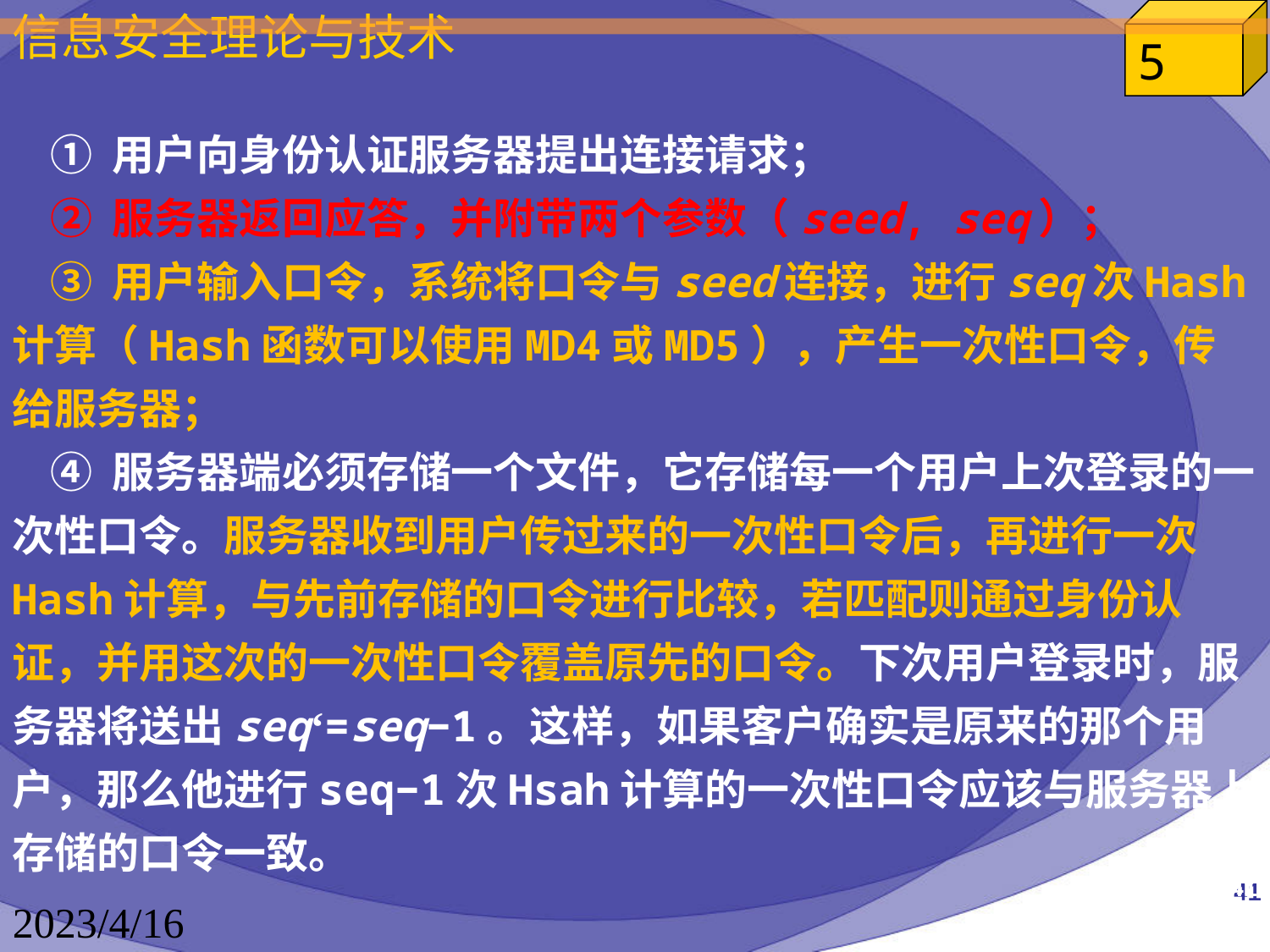

① 用户向身份认证服务器提出连接请求；
    ② 服务器返回应答，并附带两个参数（seed, seq）；
    ③ 用户输入口令，系统将口令与seed连接，进行seq次Hash计算（Hash函数可以使用MD4或MD5），产生一次性口令，传给服务器；
    ④ 服务器端必须存储一个文件，它存储每一个用户上次登录的一次性口令。服务器收到用户传过来的一次性口令后，再进行一次Hash计算，与先前存储的口令进行比较，若匹配则通过身份认证，并用这次的一次性口令覆盖原先的口令。下次用户登录时，服务器将送出seq‘=seq−1。这样，如果客户确实是原来的那个用户，那么他进行seq−1次Hsah计算的一次性口令应该与服务器上存储的口令一致。
41
2023/4/16